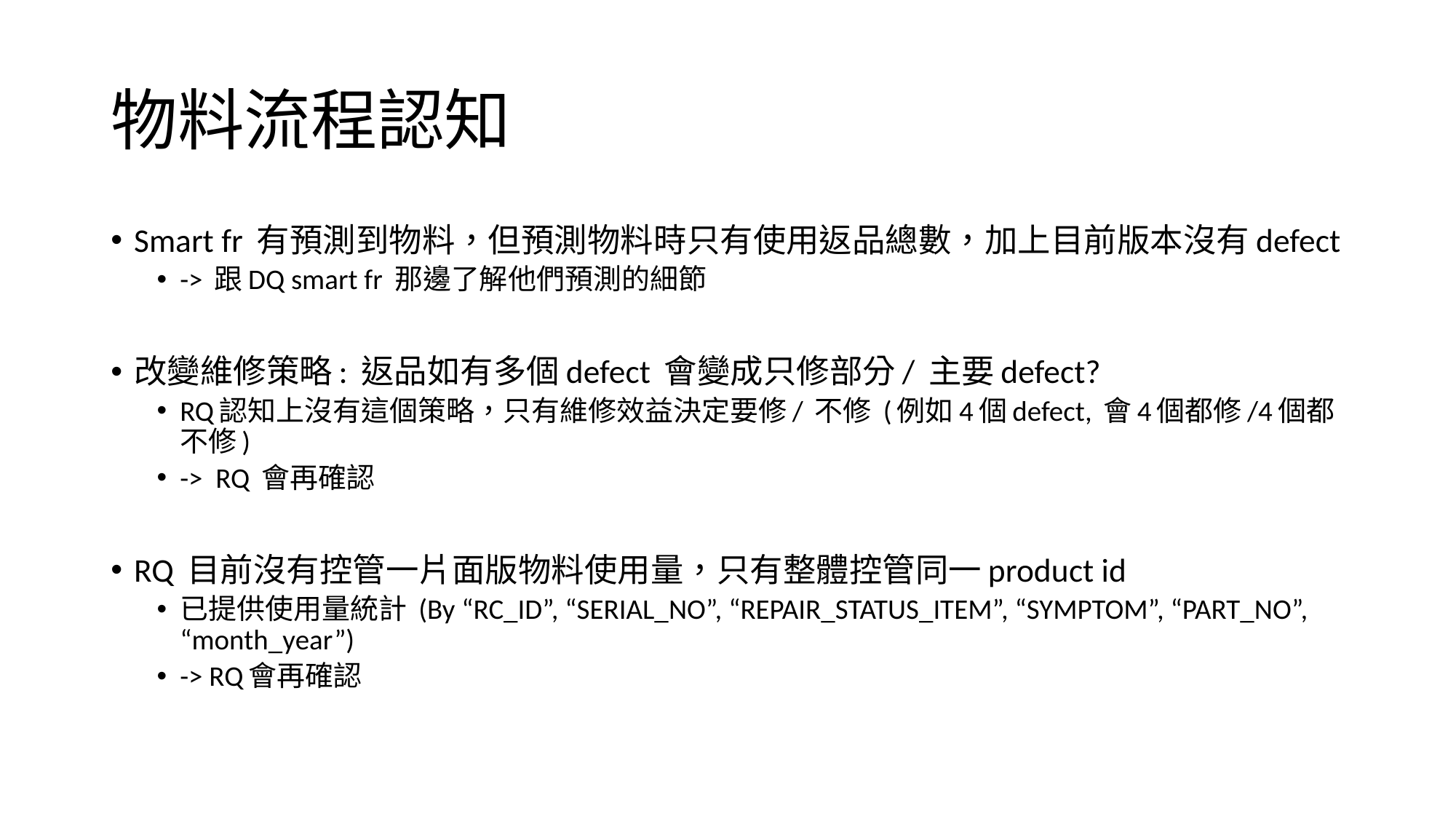

# 物料流程認知
Smart fr 有預測到物料，但預測物料時只有使用返品總數，加上目前版本沒有defect
-> 跟DQ smart fr 那邊了解他們預測的細節

改變維修策略: 返品如有多個defect 會變成只修部分/ 主要defect?
RQ認知上沒有這個策略，只有維修效益決定要修/ 不修 (例如4個defect, 會4個都修/4個都不修)
->  RQ 會再確認

RQ 目前沒有控管一片面版物料使用量，只有整體控管同一product id
已提供使用量統計 (By “RC_ID”, “SERIAL_NO”, “REPAIR_STATUS_ITEM”, “SYMPTOM”, “PART_NO”, “month_year”)
-> RQ會再確認